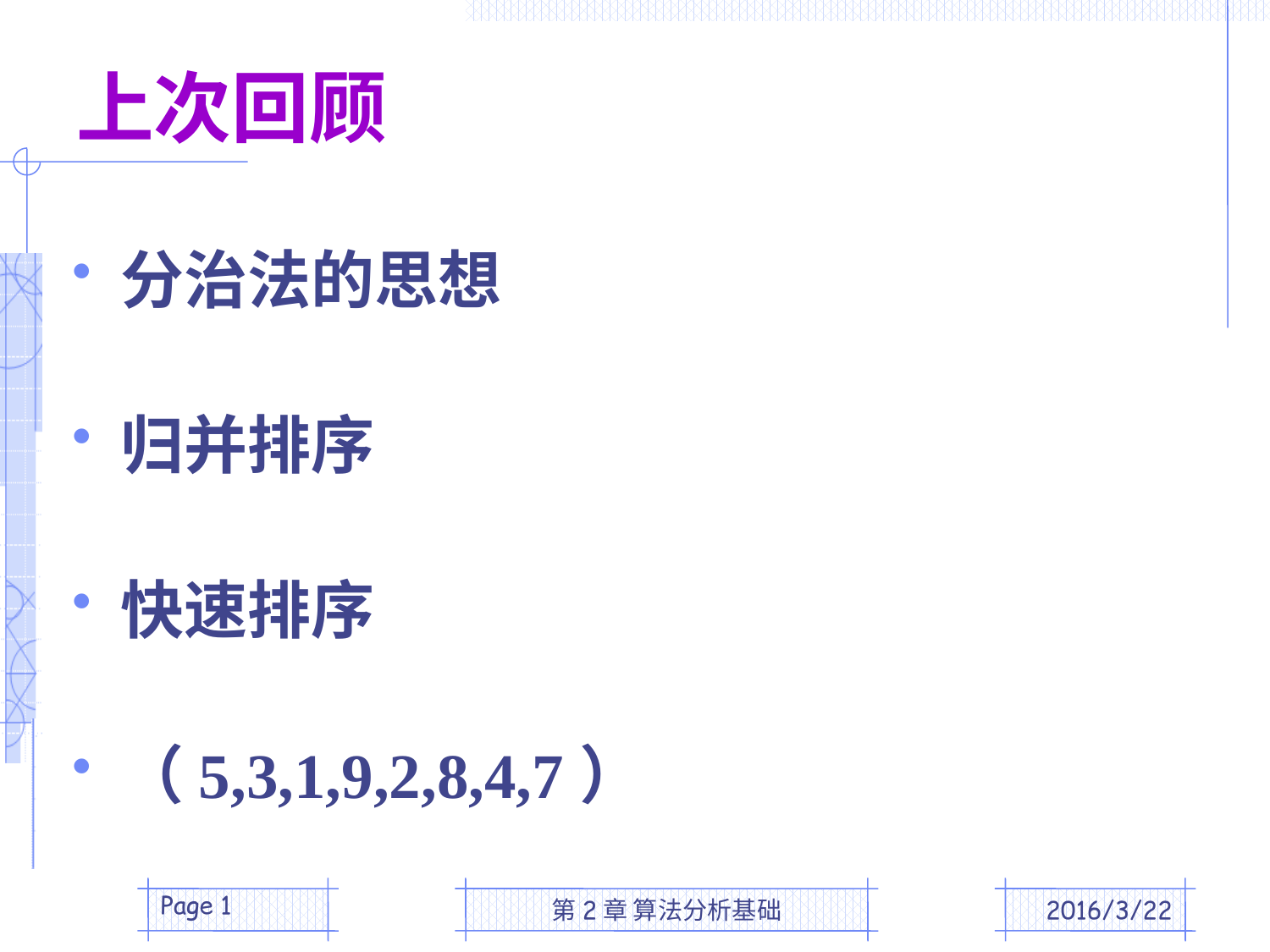

# 上次回顾
分治法的思想
归并排序
快速排序
（5,3,1,9,2,8,4,7）

Page 1
第2章 算法分析基础
2016/3/22